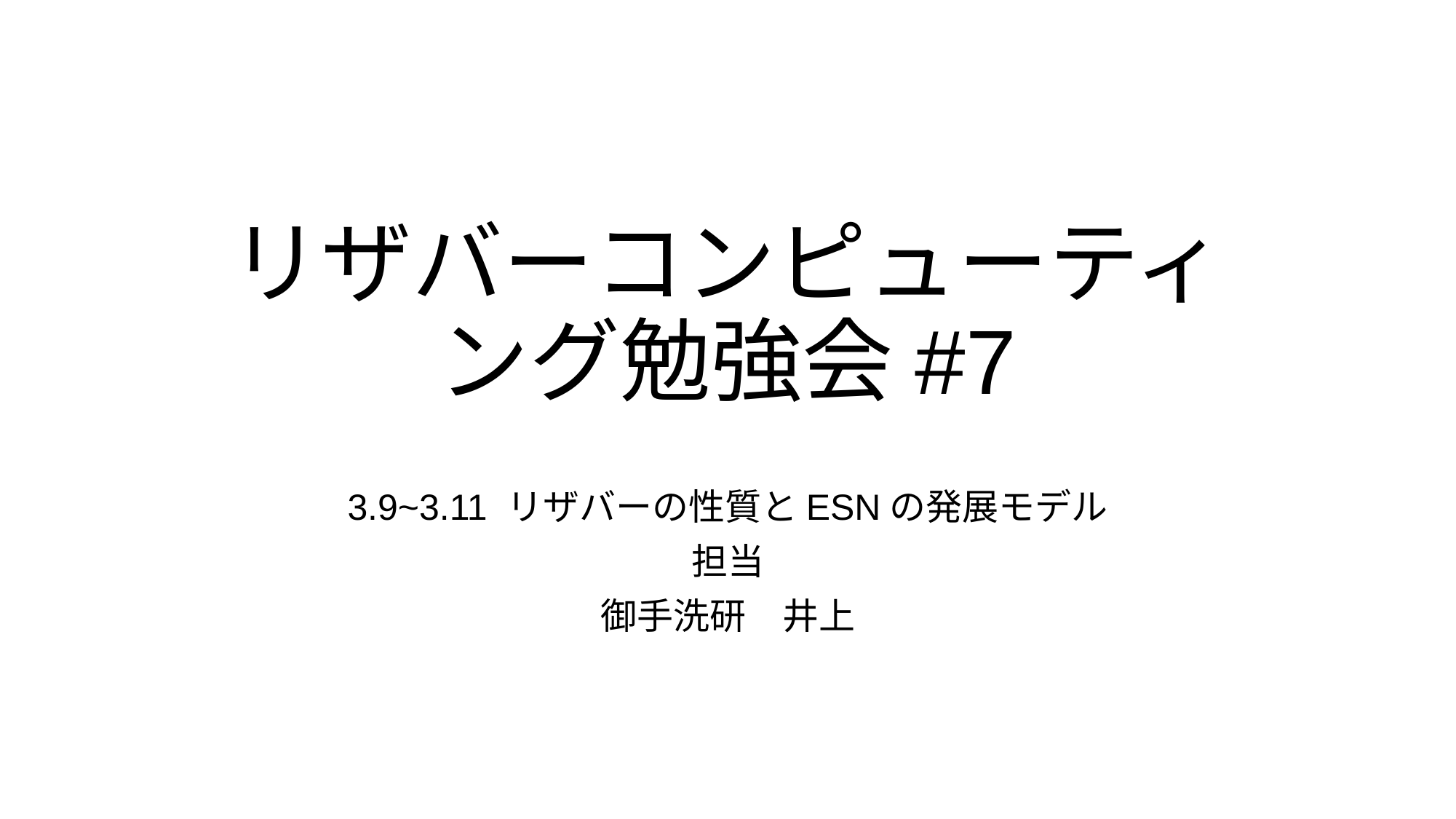

# リザバーコンピューティング勉強会#7
3.9~3.11 リザバーの性質とESNの発展モデル
担当
御手洗研　井上